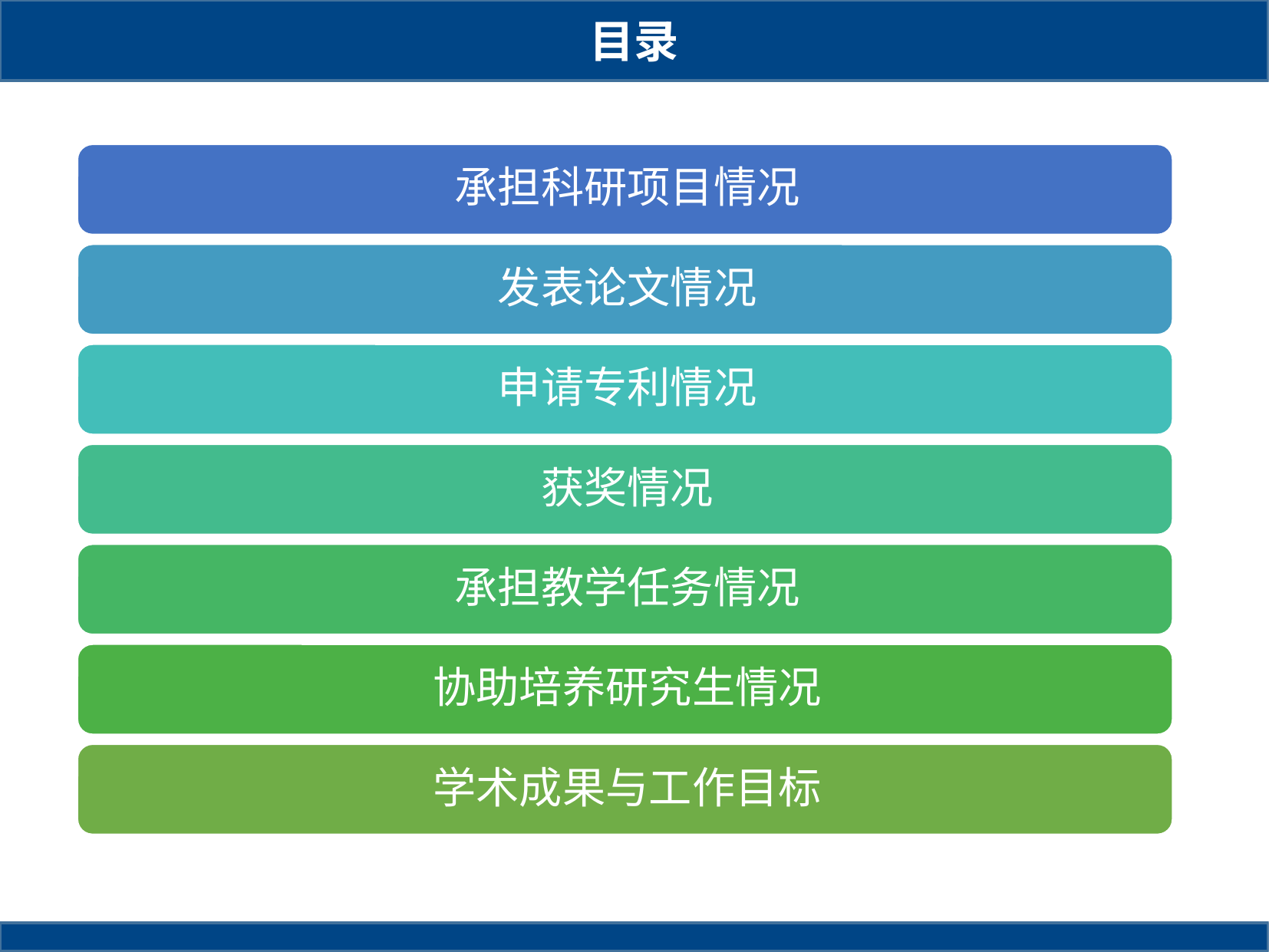

目录
承担科研项目情况
发表论文情况
申请专利情况
获奖情况
承担教学任务情况
协助培养研究生情况
学术成果与工作目标